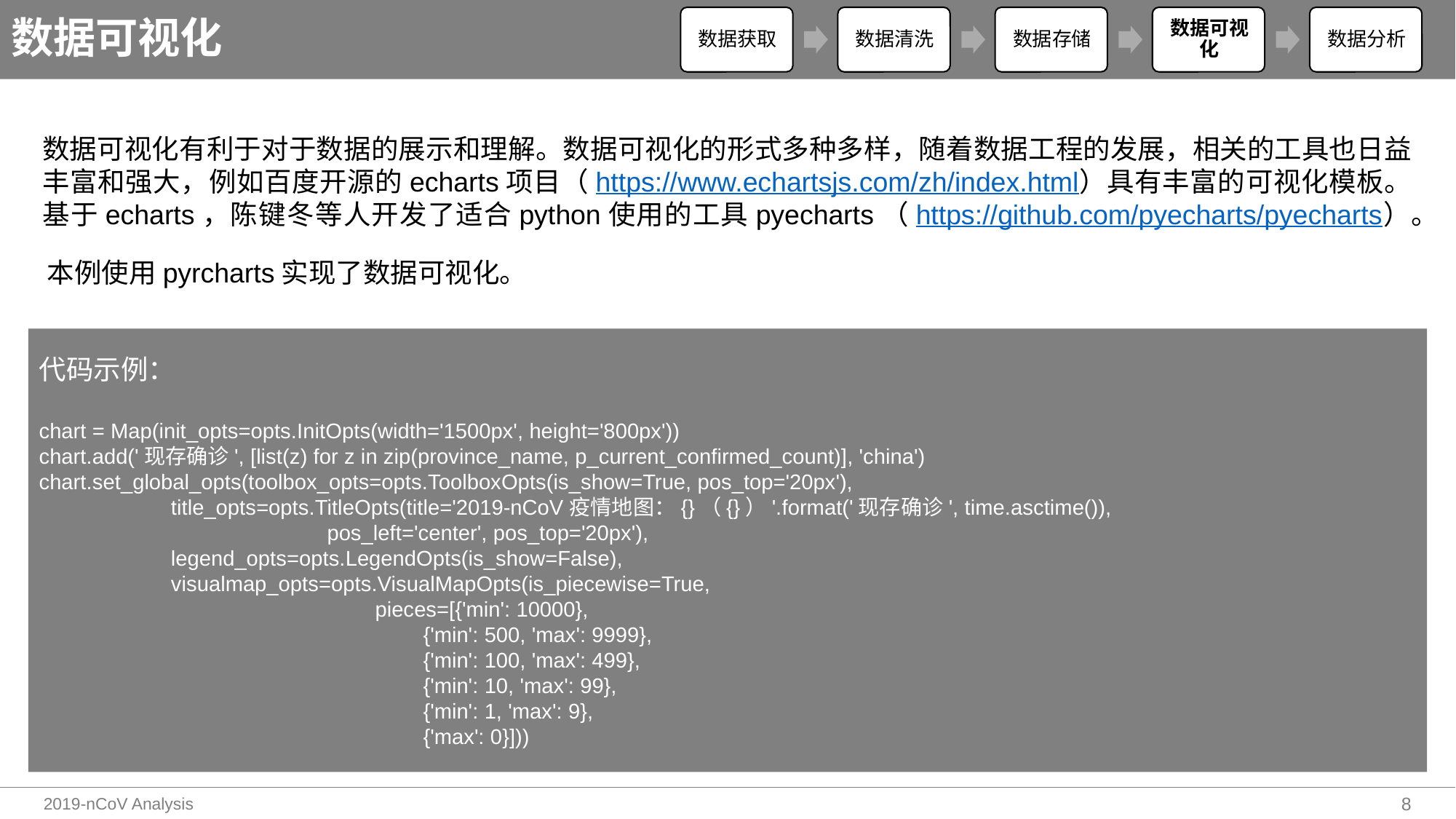

数据可视化
数据获取

数据清洗

数据存储

数据可视化

数据分析
数据可视化有利于对于数据的展示和理解。数据可视化的形式多种多样，随着数据工程的发展，相关的工具也日益丰富和强大，例如百度开源的echarts项目（https://www.echartsjs.com/zh/index.html）具有丰富的可视化模板。基于echarts，陈键冬等人开发了适合python使用的工具pyecharts（https://github.com/pyecharts/pyecharts）。
本例使用pyrcharts实现了数据可视化。
代码示例：

chart = Map(init_opts=opts.InitOpts(width='1500px', height='800px'))
chart.add('现存确诊', [list(z) for z in zip(province_name, p_current_confirmed_count)], 'china')
chart.set_global_opts(toolbox_opts=opts.ToolboxOpts(is_show=True, pos_top='20px'),
                      title_opts=opts.TitleOpts(title='2019-nCoV疫情地图：{}（{}）'.format('现存确诊', time.asctime()),
                                                pos_left='center', pos_top='20px'),
                      legend_opts=opts.LegendOpts(is_show=False),
                      visualmap_opts=opts.VisualMapOpts(is_piecewise=True,
                                                        pieces=[{'min': 10000},
                                                                {'min': 500, 'max': 9999},
                                                                {'min': 100, 'max': 499},
                                                                {'min': 10, 'max': 99},
                                                                {'min': 1, 'max': 9},
                                                                {'max': 0}]))
8